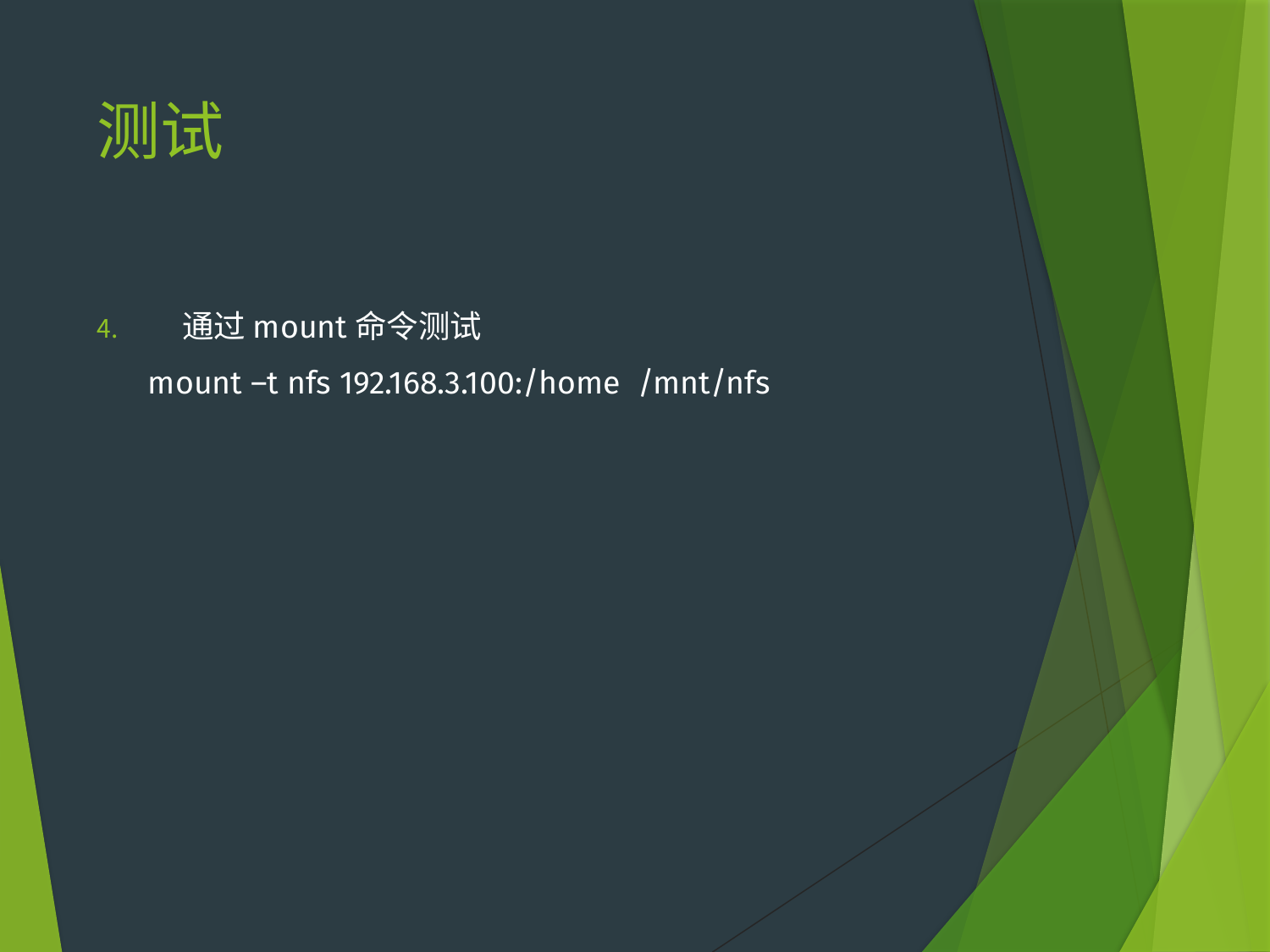

# 测试
通过mount命令测试
      mount –t nfs 192.168.3.100:/home  /mnt/nfs